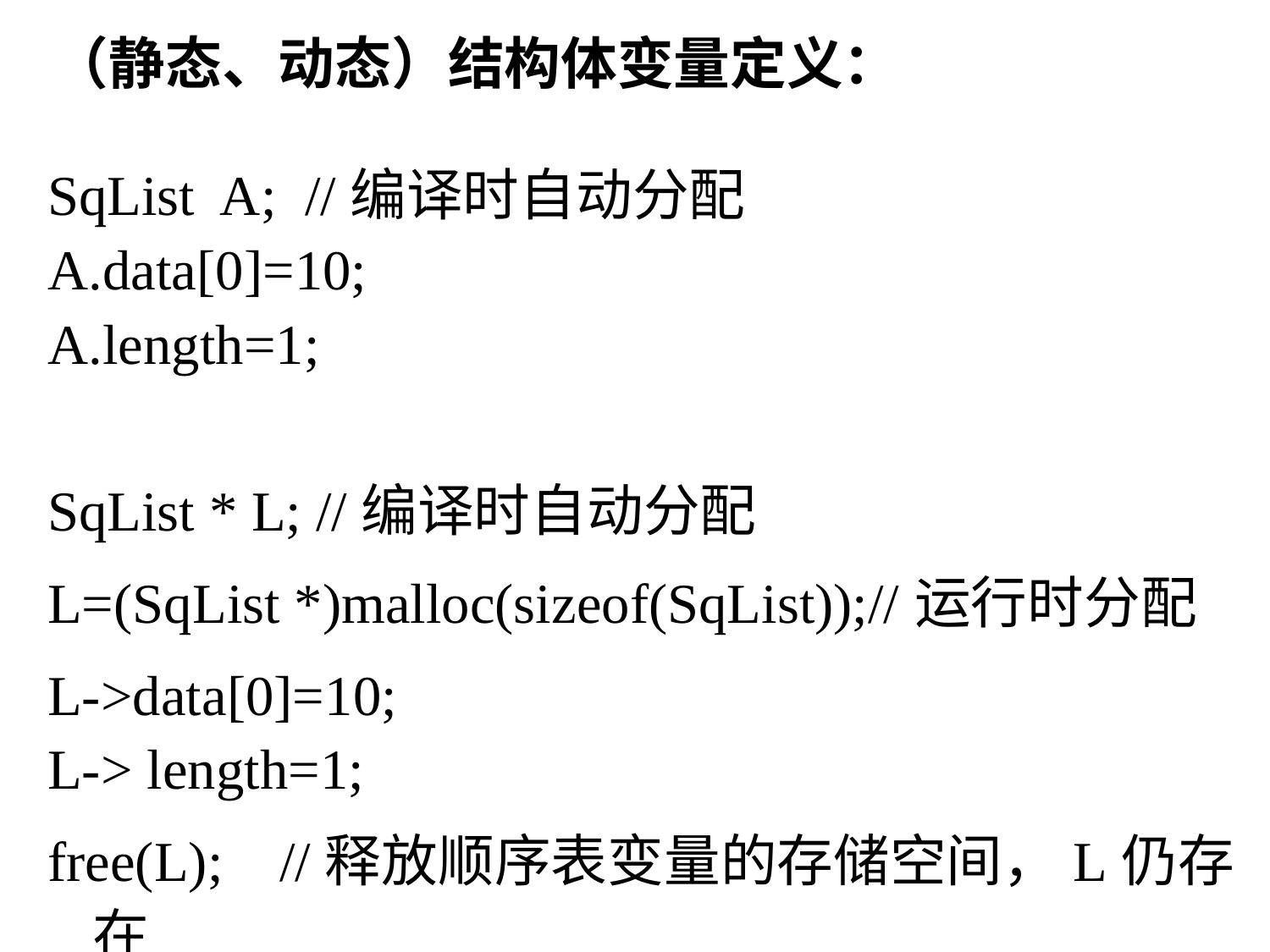

# （静态、动态）结构体变量定义：
SqList  A;  //编译时自动分配
A.data[0]=10;
A.length=1;

SqList * L; //编译时自动分配
L=(SqList *)malloc(sizeof(SqList));//运行时分配
L->data[0]=10;
L-> length=1;
free(L);    //释放顺序表变量的存储空间，L仍存在